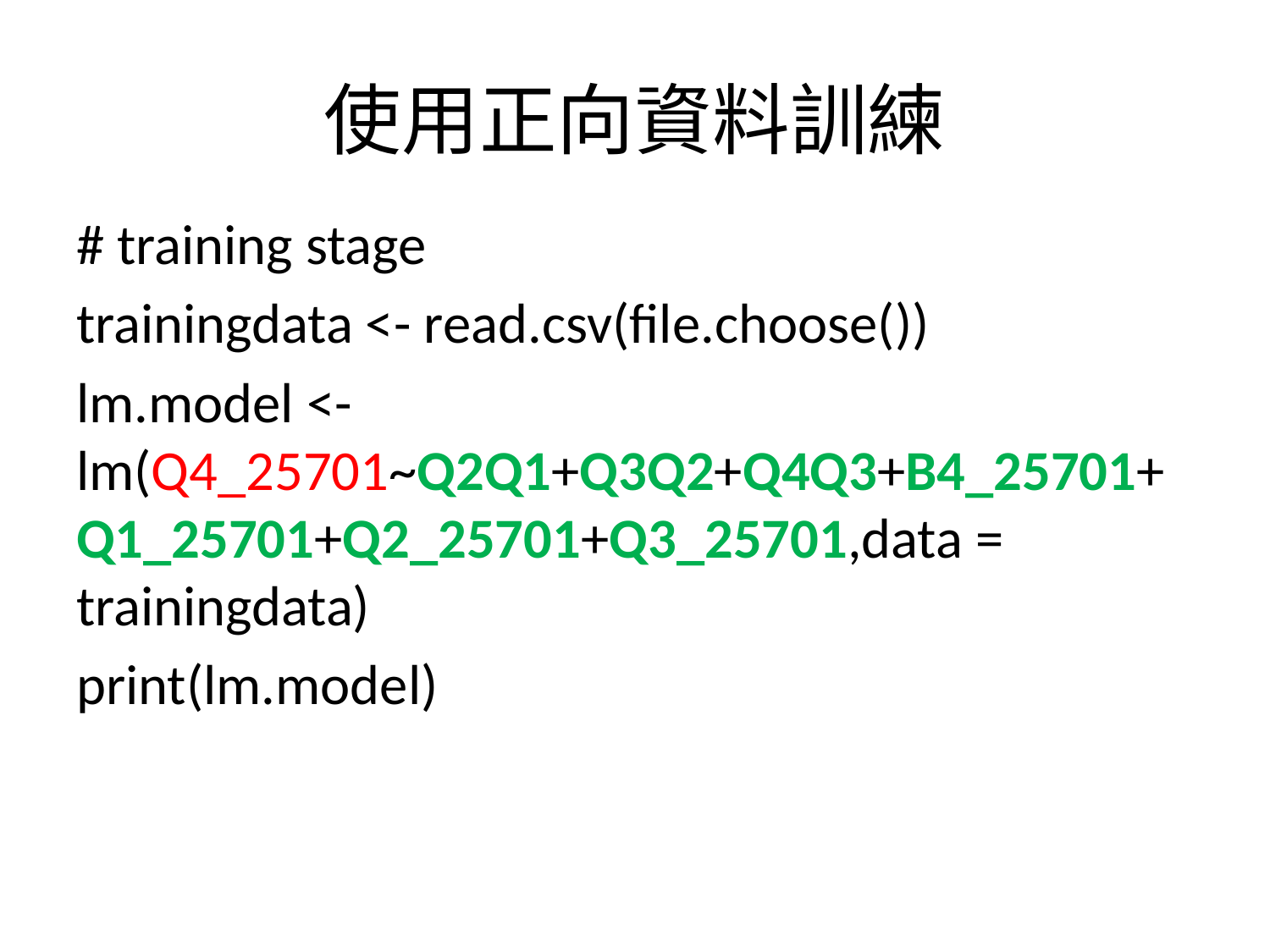

# 使用正向資料訓練
# training stage
trainingdata <- read.csv(file.choose())
lm.model <- lm(Q4_25701~Q2Q1+Q3Q2+Q4Q3+B4_25701+Q1_25701+Q2_25701+Q3_25701,data = trainingdata)
print(lm.model)